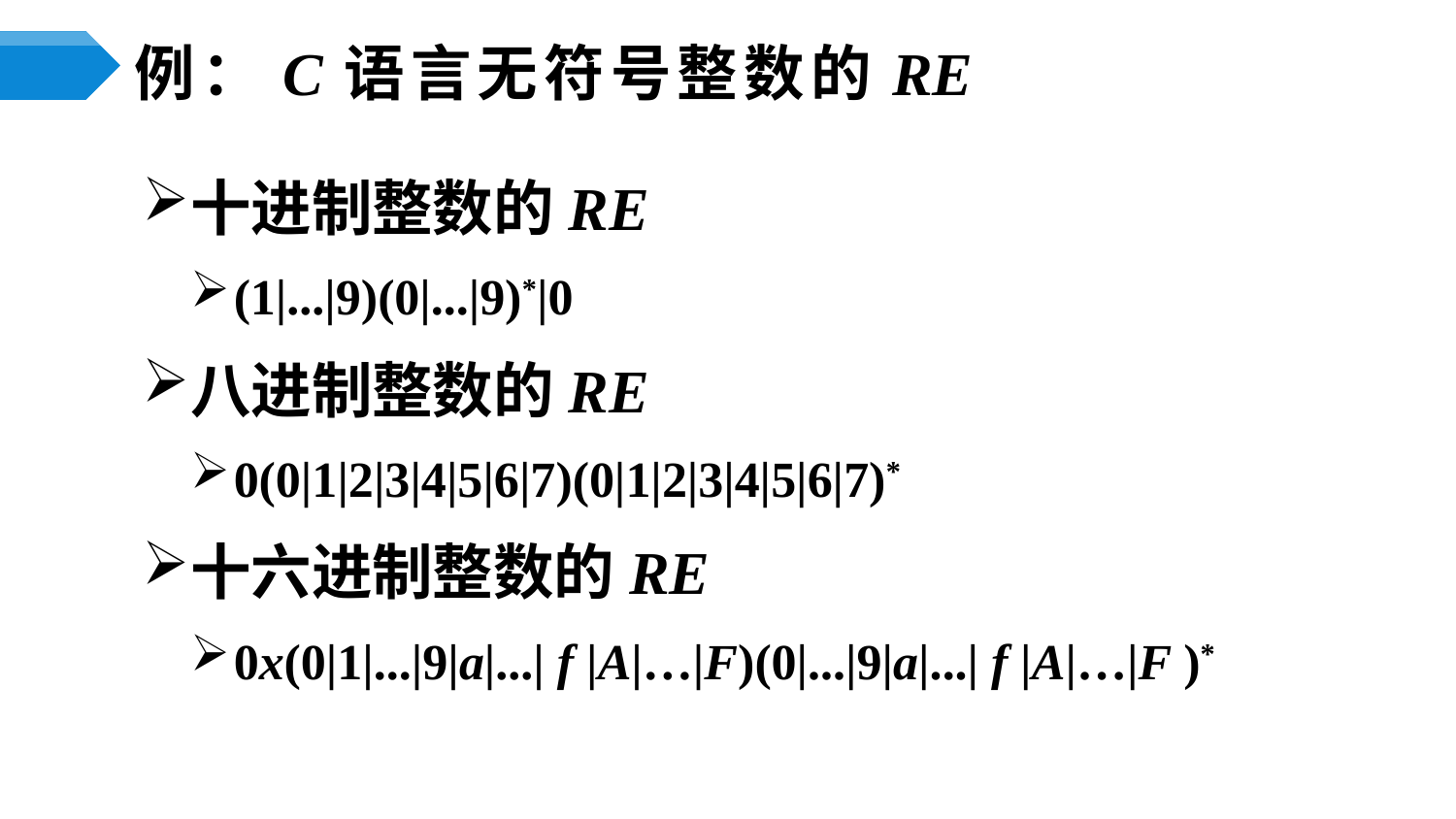

# 例：C语言无符号整数的RE
十进制整数的RE
(1|...|9)(0|...|9)*|0
八进制整数的RE
0(0|1|2|3|4|5|6|7)(0|1|2|3|4|5|6|7)*
十六进制整数的RE
0x(0|1|...|9|a|...| f |A|…|F)(0|...|9|a|...| f |A|…|F )*